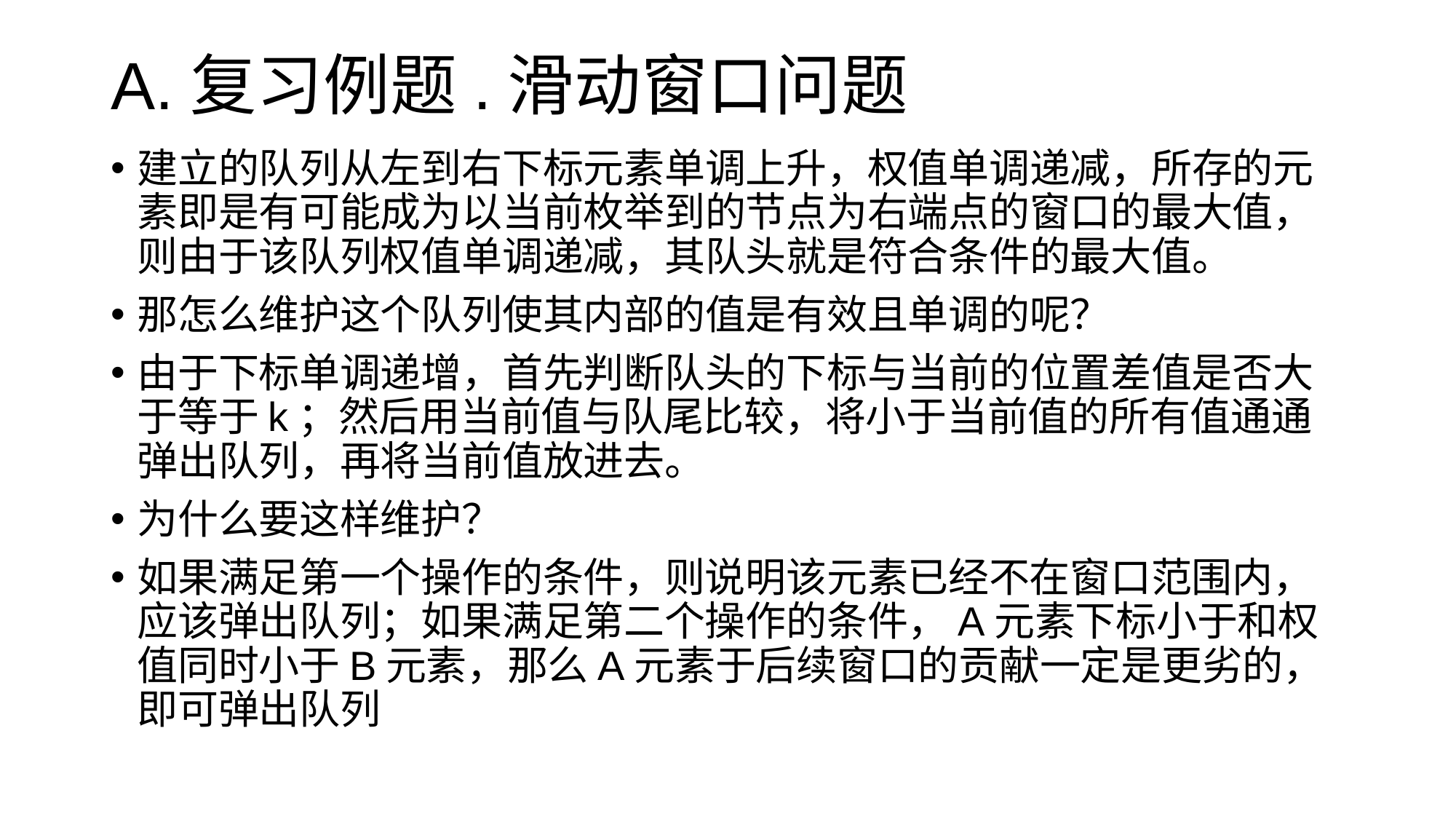

# A.复习例题.滑动窗口问题

建立的队列从左到右下标元素单调上升，权值单调递减，所存的元素即是有可能成为以当前枚举到的节点为右端点的窗口的最大值，则由于该队列权值单调递减，其队头就是符合条件的最大值。
那怎么维护这个队列使其内部的值是有效且单调的呢？
由于下标单调递增，首先判断队头的下标与当前的位置差值是否大于等于k；然后用当前值与队尾比较，将小于当前值的所有值通通弹出队列，再将当前值放进去。
为什么要这样维护？
如果满足第一个操作的条件，则说明该元素已经不在窗口范围内，应该弹出队列；如果满足第二个操作的条件，A元素下标小于和权值同时小于B元素，那么A元素于后续窗口的贡献一定是更劣的，即可弹出队列